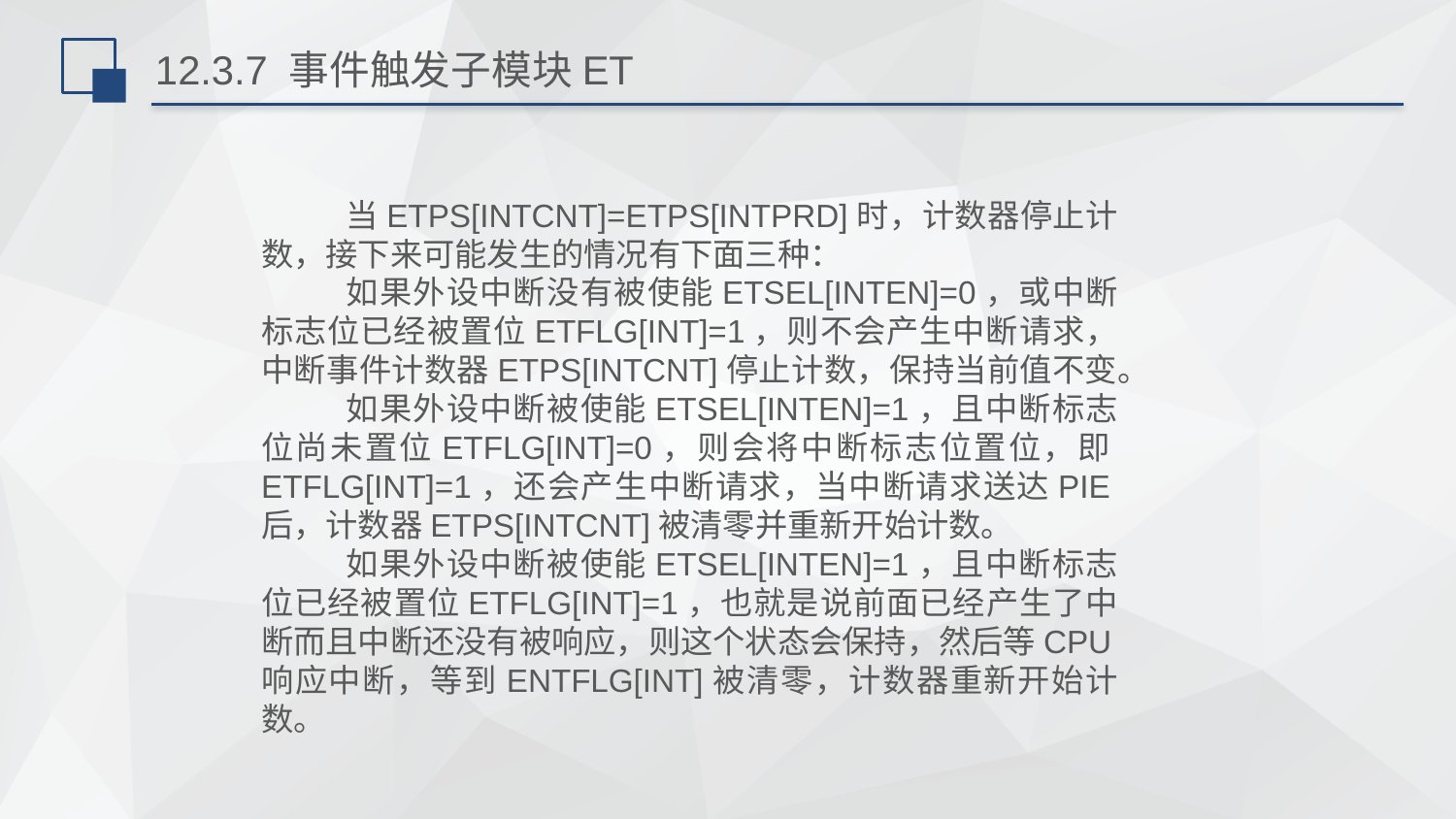

# 12.3.7 事件触发子模块ET
当ETPS[INTCNT]=ETPS[INTPRD]时，计数器停止计数，接下来可能发生的情况有下面三种：
如果外设中断没有被使能ETSEL[INTEN]=0，或中断标志位已经被置位ETFLG[INT]=1，则不会产生中断请求，中断事件计数器ETPS[INTCNT]停止计数，保持当前值不变。
如果外设中断被使能ETSEL[INTEN]=1，且中断标志位尚未置位ETFLG[INT]=0，则会将中断标志位置位，即ETFLG[INT]=1，还会产生中断请求，当中断请求送达PIE后，计数器ETPS[INTCNT]被清零并重新开始计数。
如果外设中断被使能ETSEL[INTEN]=1，且中断标志位已经被置位ETFLG[INT]=1，也就是说前面已经产生了中断而且中断还没有被响应，则这个状态会保持，然后等CPU响应中断，等到ENTFLG[INT]被清零，计数器重新开始计数。